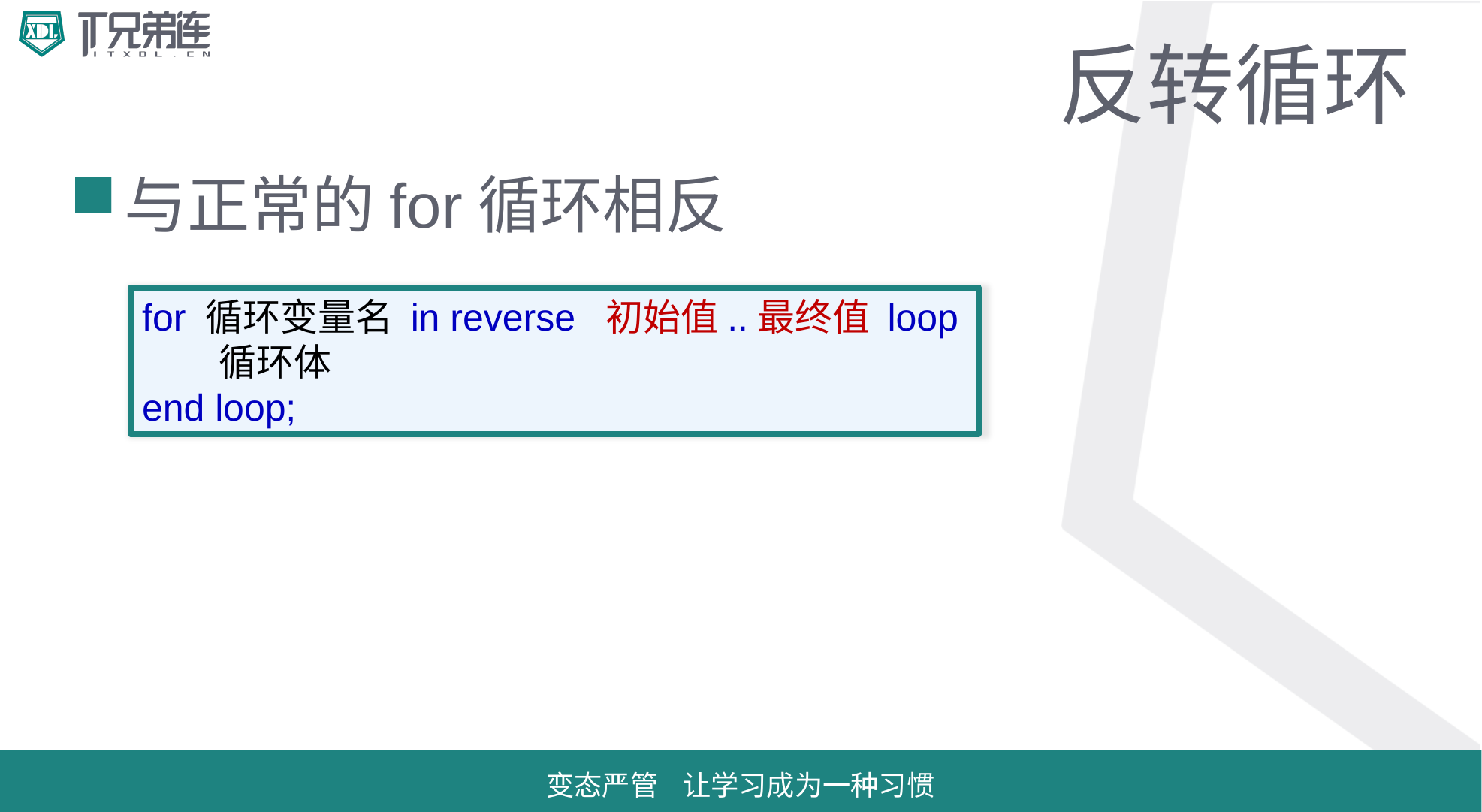

# 反转循环
与正常的for循环相反
for 循环变量名 in reverse  初始值..最终值 loop
        循环体
end loop;